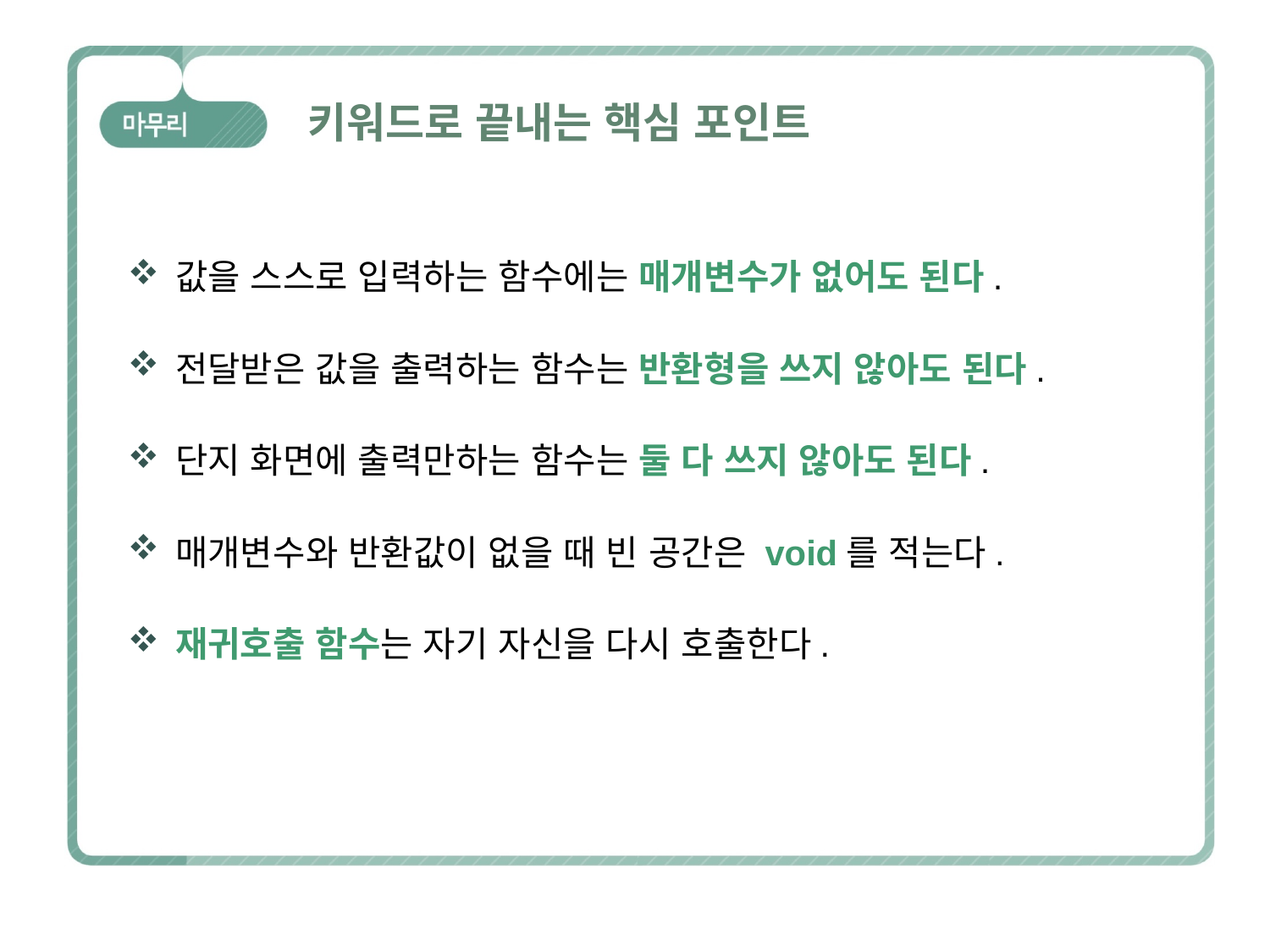

# 키워드로 끝내는 핵심 포인트
값을 스스로 입력하는 함수에는 매개변수가 없어도 된다.
전달받은 값을 출력하는 함수는 반환형을 쓰지 않아도 된다.
단지 화면에 출력만하는 함수는 둘 다 쓰지 않아도 된다.
매개변수와 반환값이 없을 때 빈 공간은 void를 적는다.
재귀호출 함수는 자기 자신을 다시 호출한다.